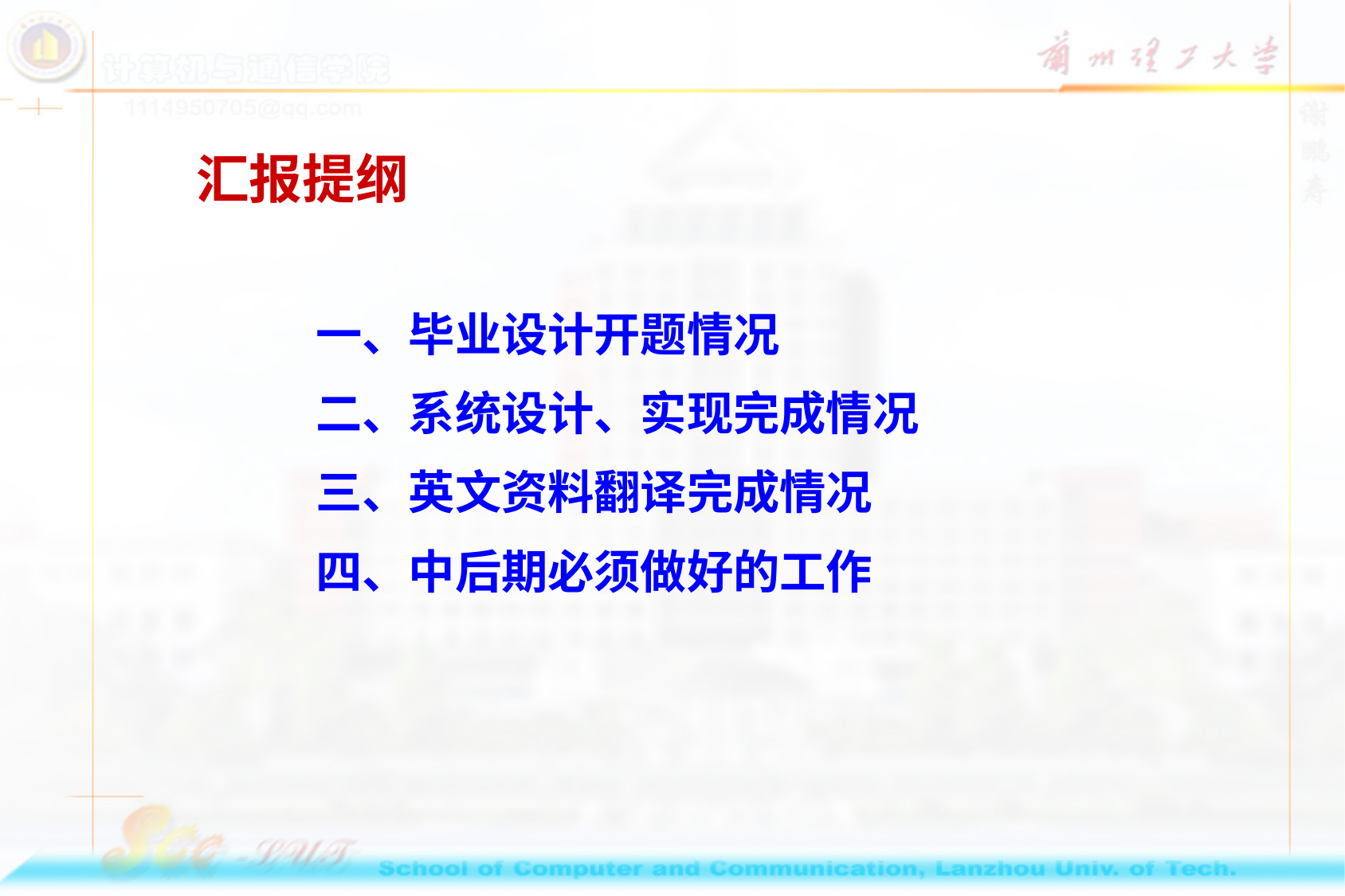

# 汇报提纲
一、毕业设计开题情况
二、系统设计、实现完成情况
三、英文资料翻译完成情况
四、中后期必须做好的工作